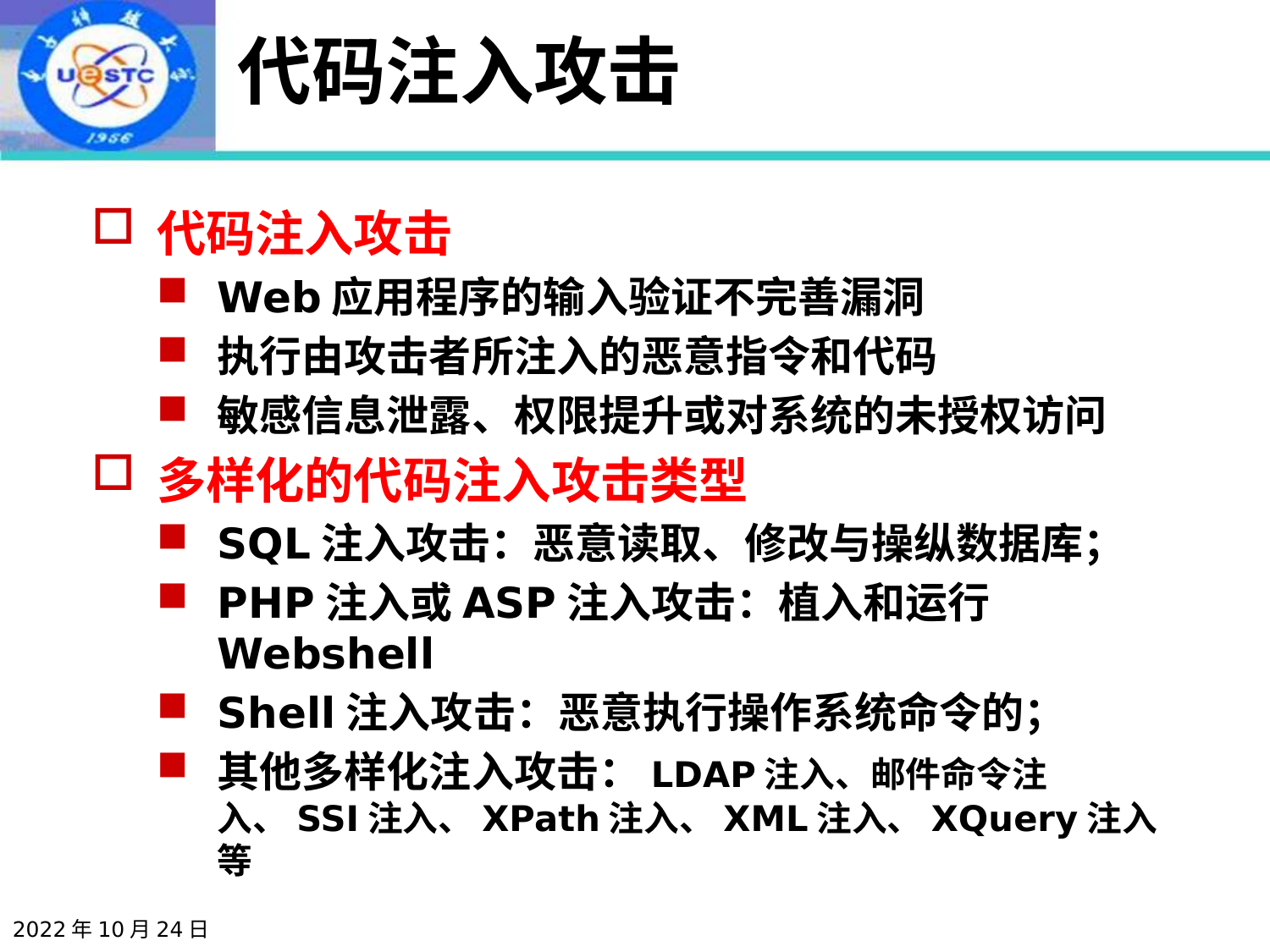

# 代码注入攻击
代码注入攻击
Web应用程序的输入验证不完善漏洞
执行由攻击者所注入的恶意指令和代码
敏感信息泄露、权限提升或对系统的未授权访问
多样化的代码注入攻击类型
SQL注入攻击：恶意读取、修改与操纵数据库；
PHP注入或ASP注入攻击：植入和运行Webshell
Shell注入攻击：恶意执行操作系统命令的；
其他多样化注入攻击：LDAP注入、邮件命令注入、SSI注入、XPath注入、XML注入、XQuery注入等
3
2022年10月24日